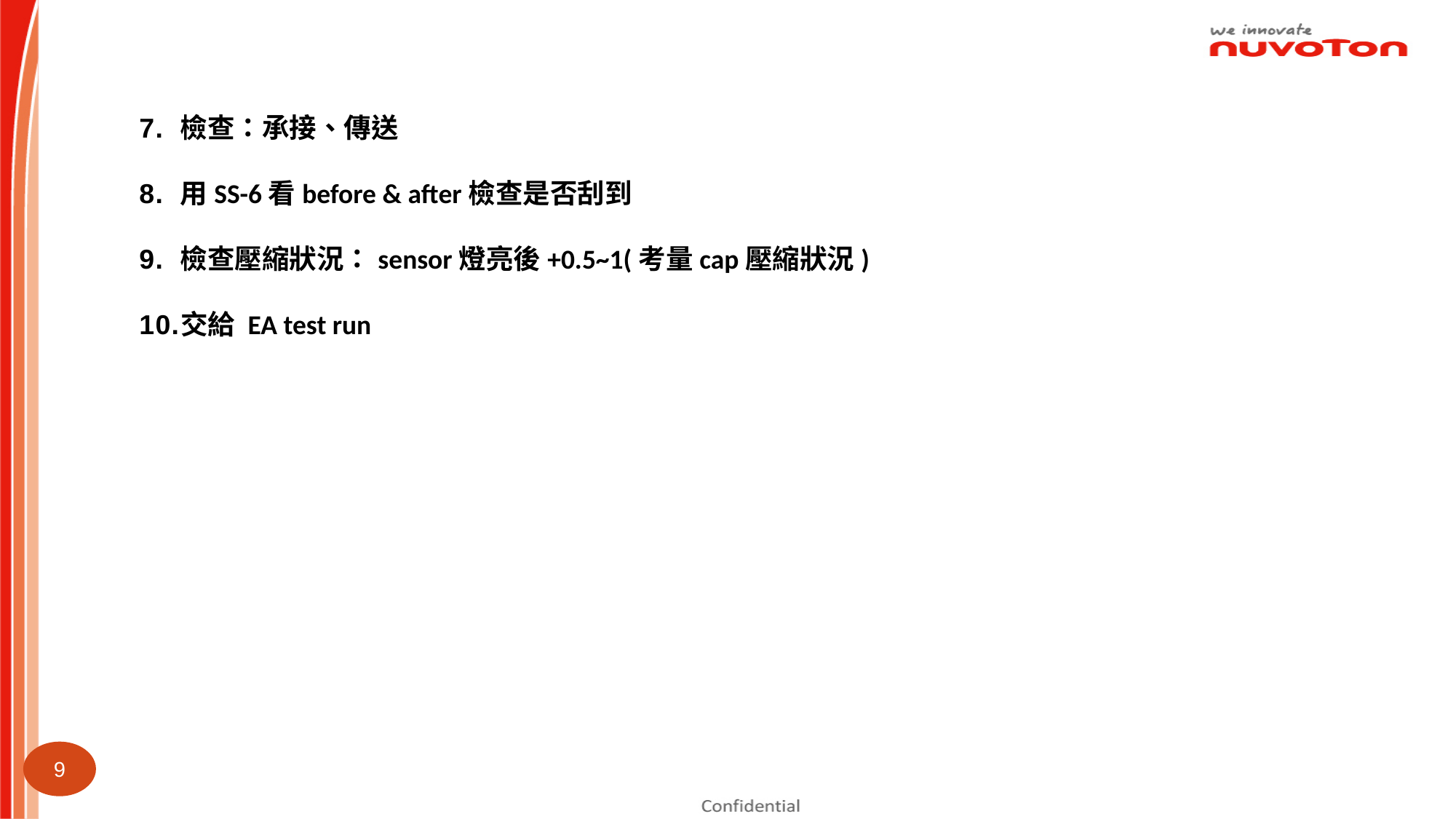

檢查：承接、傳送

用SS-6看before & after檢查是否刮到

檢查壓縮狀況：sensor燈亮後+0.5~1(考量cap壓縮狀況)

交給 EA test run

9